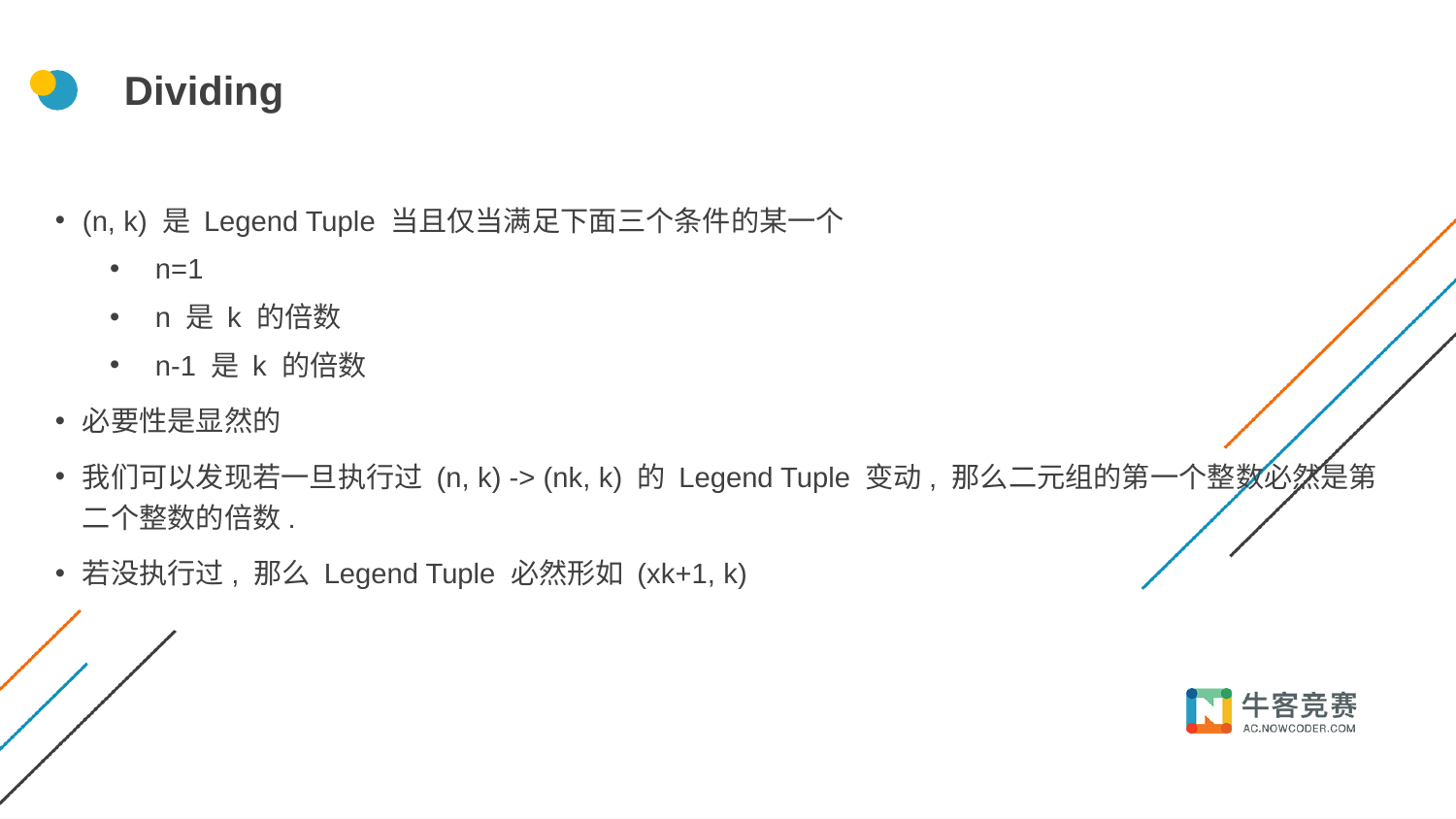

# Dividing
(n, k) 是 Legend Tuple 当且仅当满足下面三个条件的某一个
n=1
n 是 k 的倍数
n-1 是 k 的倍数
必要性是显然的
我们可以发现若一旦执行过 (n, k) -> (nk, k) 的 Legend Tuple 变动, 那么二元组的第一个整数必然是第二个整数的倍数.
若没执行过, 那么 Legend Tuple 必然形如 (xk+1, k)